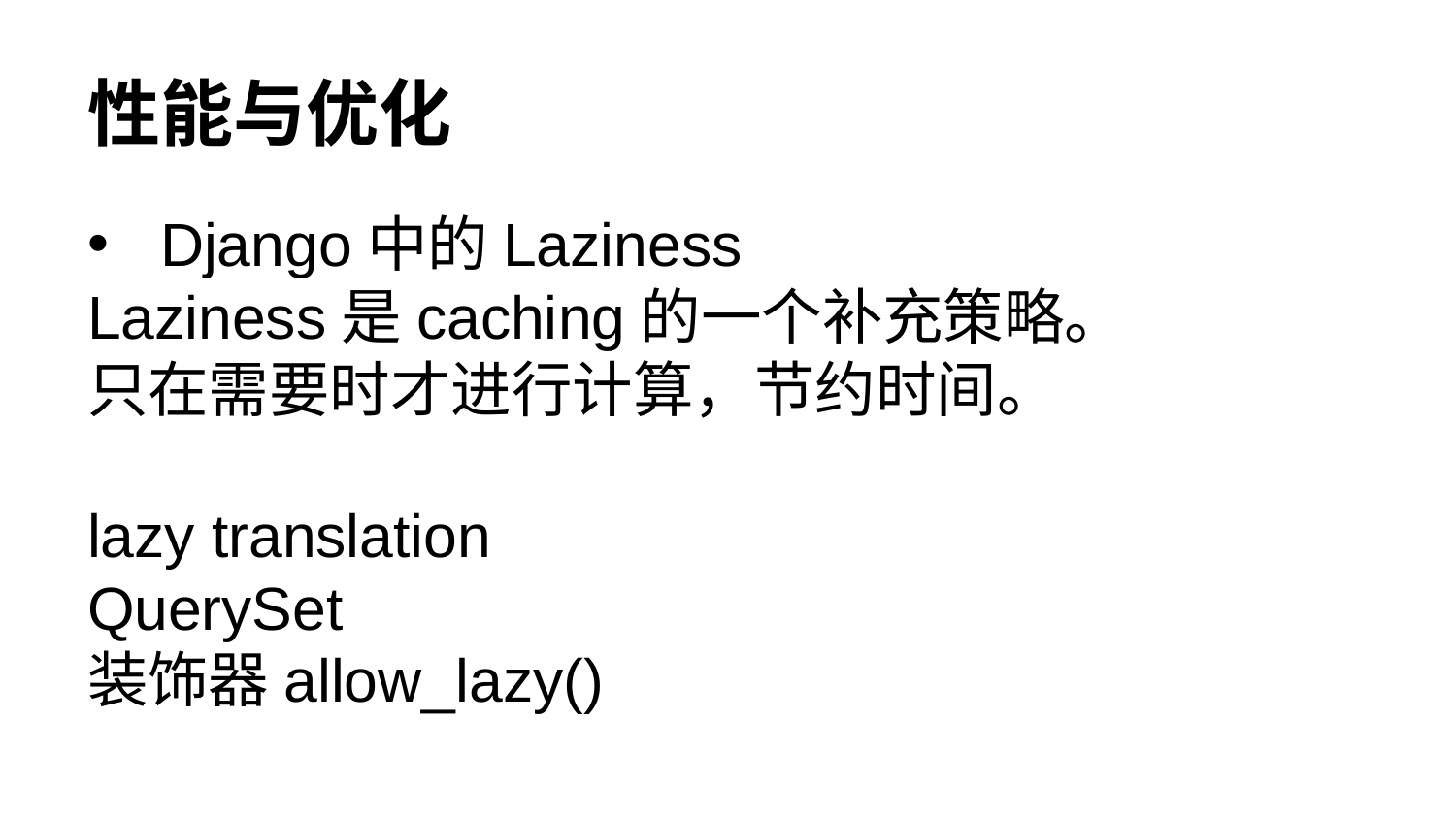

# 性能与优化
Django中的Laziness
Laziness是caching的一个补充策略。
只在需要时才进行计算，节约时间。

lazy translation
QuerySet
装饰器allow_lazy()